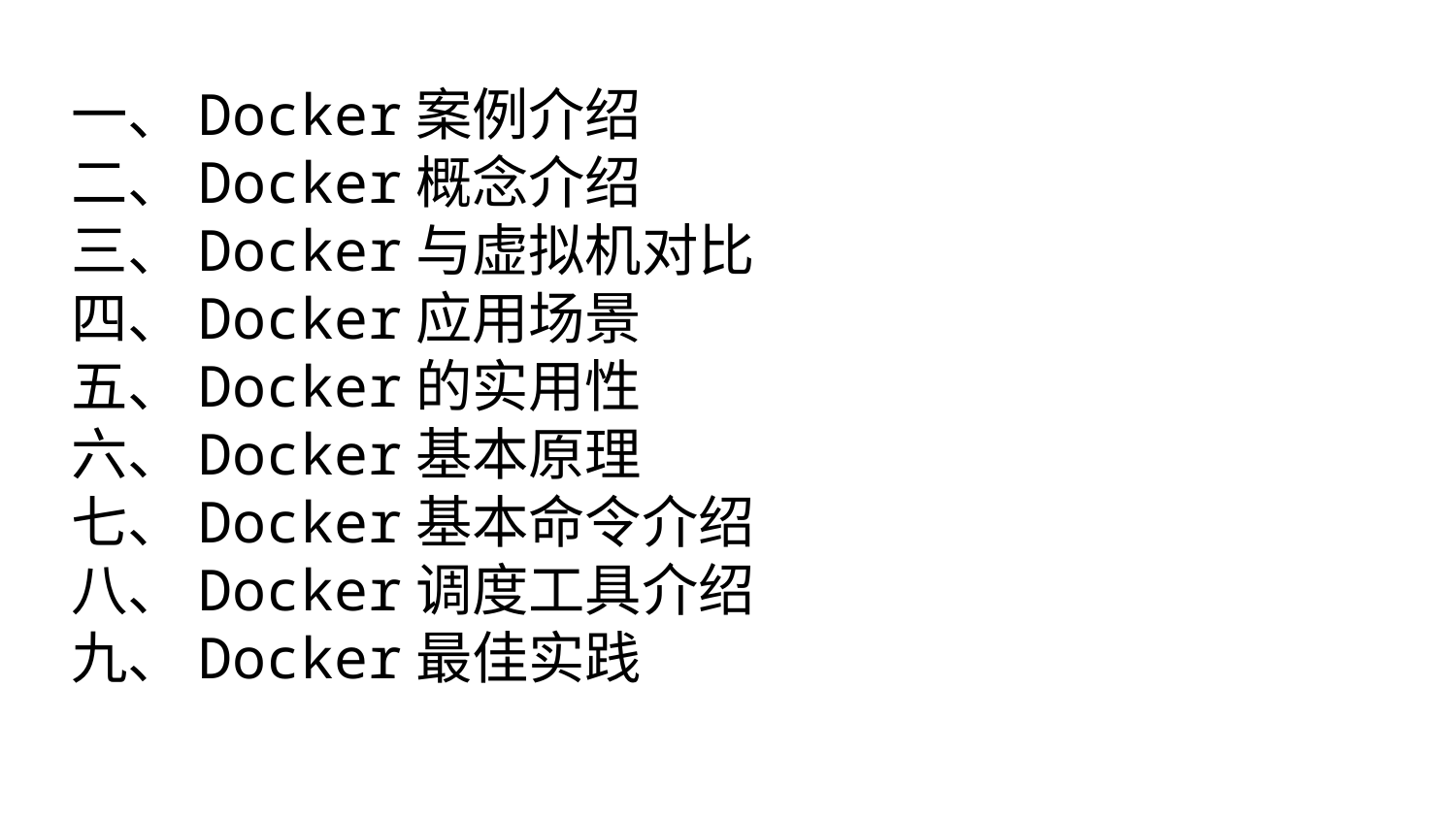

一、Docker案例介绍
二、Docker概念介绍
三、Docker与虚拟机对比
四、Docker应用场景
五、Docker的实用性
六、Docker基本原理
七、Docker基本命令介绍
八、Docker调度工具介绍
九、Docker最佳实践